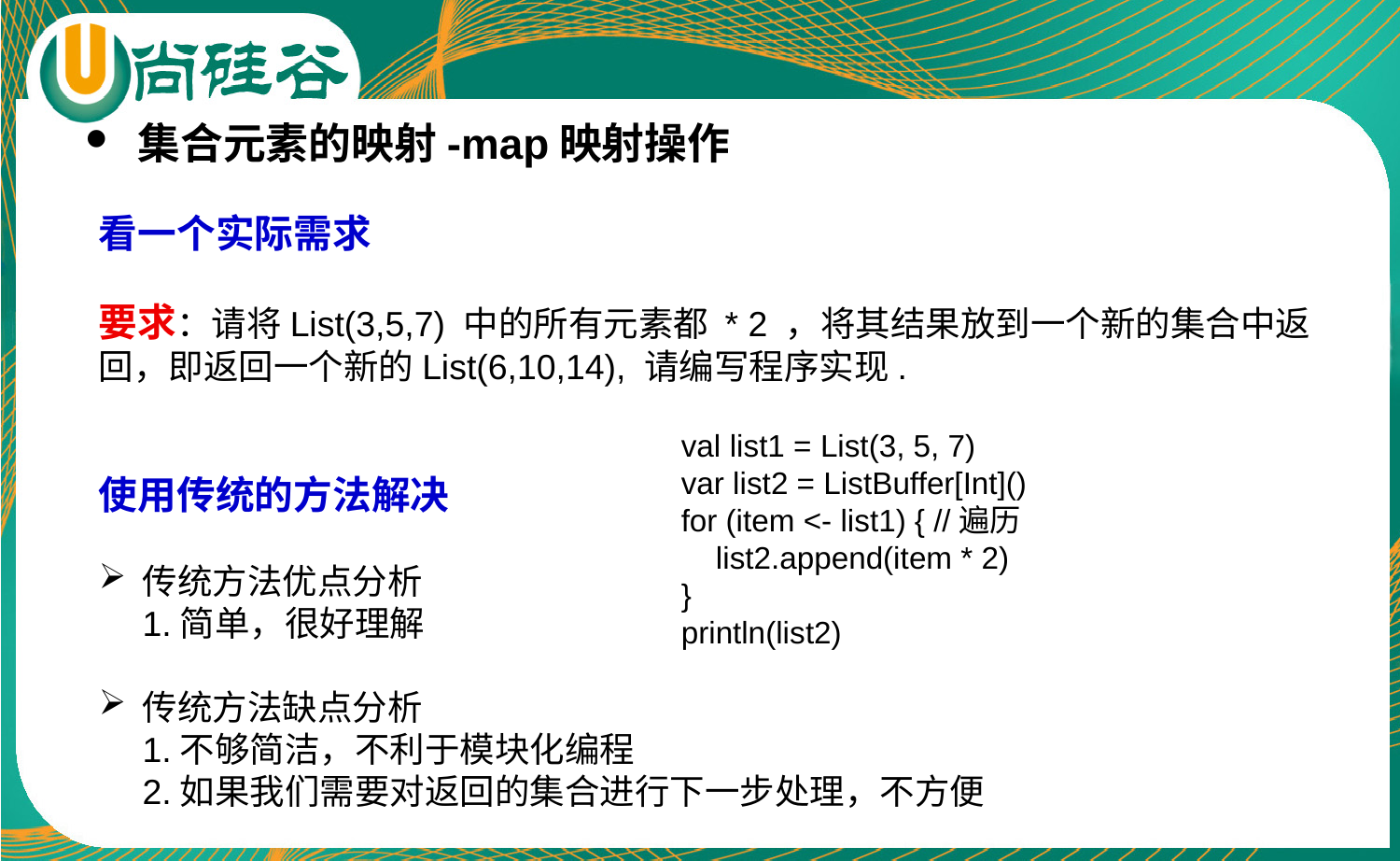

集合元素的映射-map映射操作

看一个实际需求

要求：请将List(3,5,7) 中的所有元素都 * 2 ，将其结果放到一个新的集合中返回，即返回一个新的List(6,10,14), 请编写程序实现.

使用传统的方法解决

传统方法优点分析
1.简单，很好理解

传统方法缺点分析
1.不够简洁，不利于模块化编程
2.如果我们需要对返回的集合进行下一步处理，不方便

val list1 = List(3, 5, 7)
var list2 = ListBuffer[Int]()
for (item <- list1) { //遍历
    list2.append(item * 2)
}
println(list2)